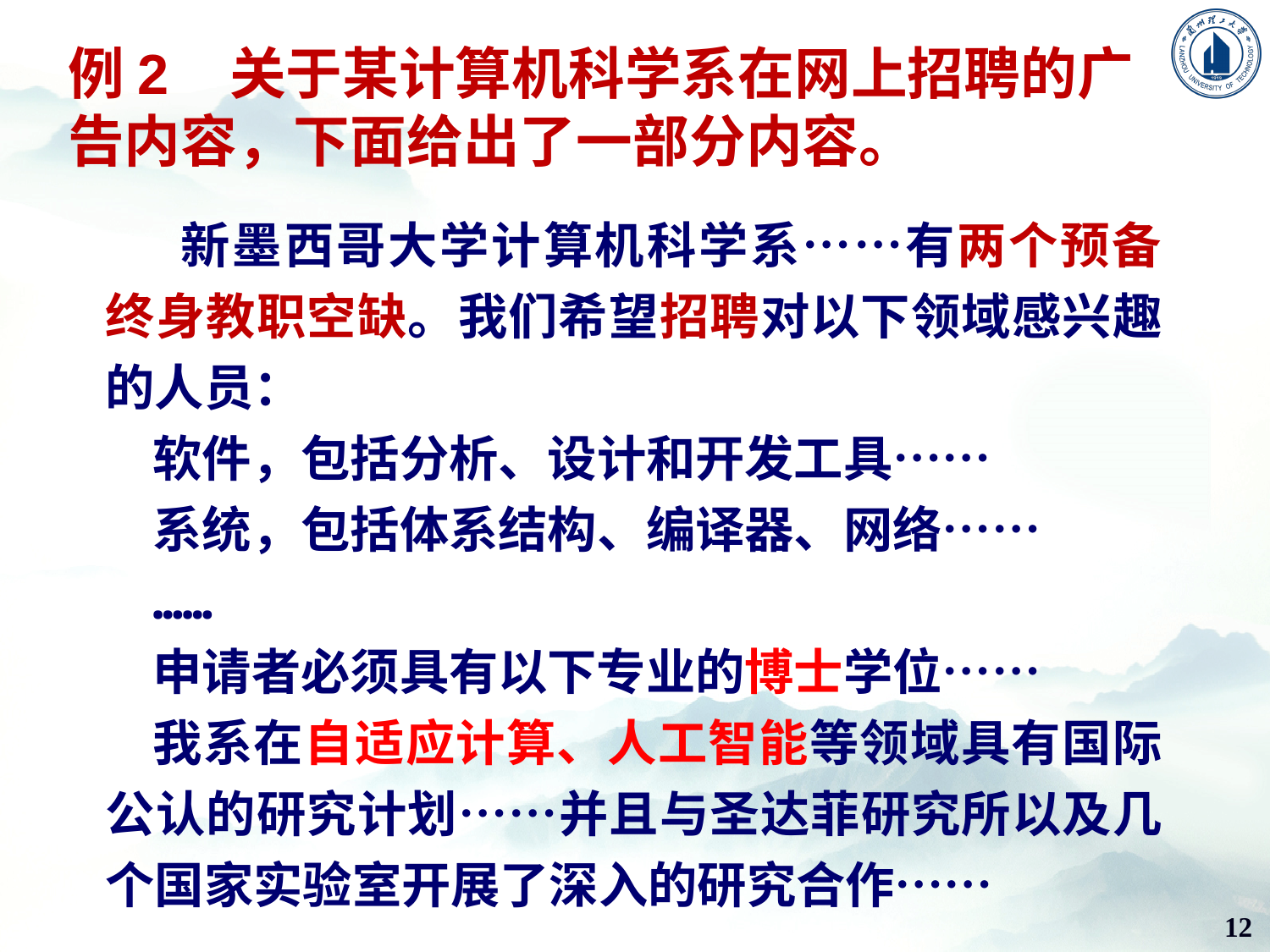

# 例2   关于某计算机科学系在网上招聘的广告内容，下面给出了一部分内容。
 新墨西哥大学计算机科学系……有两个预备终身教职空缺。我们希望招聘对以下领域感兴趣的人员：
软件，包括分析、设计和开发工具……
系统，包括体系结构、编译器、网络……
……
申请者必须具有以下专业的博士学位……
我系在自适应计算、人工智能等领域具有国际公认的研究计划……并且与圣达菲研究所以及几个国家实验室开展了深入的研究合作……
12